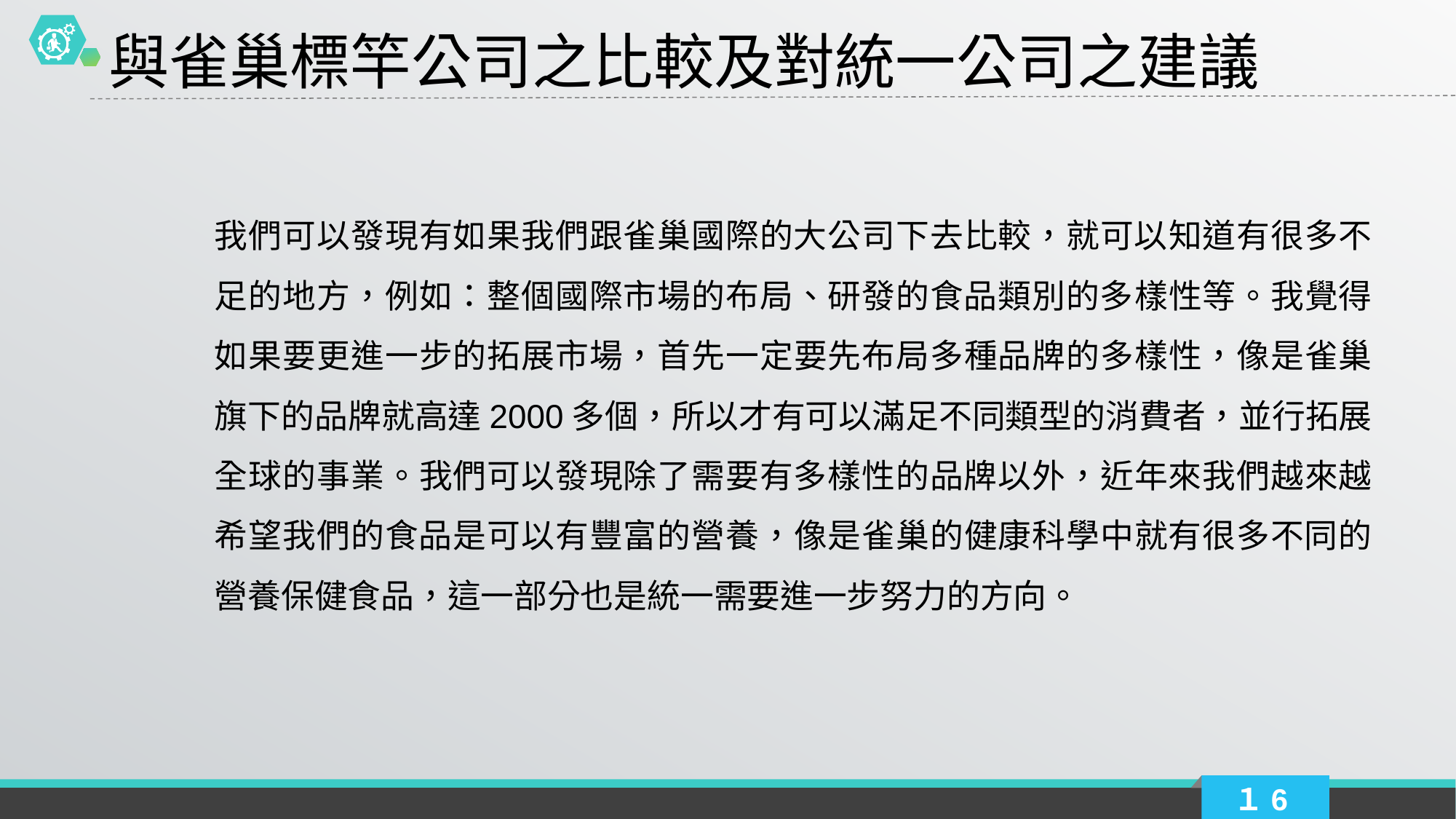

與雀巢標竿公司之比較及對統一公司之建議

我們可以發現有如果我們跟雀巢國際的大公司下去比較，就可以知道有很多不足的地方，例如：整個國際市場的布局、研發的食品類別的多樣性等。我覺得如果要更進一步的拓展市場，首先一定要先布局多種品牌的多樣性，像是雀巢旗下的品牌就高達2000多個，所以才有可以滿足不同類型的消費者，並行拓展全球的事業。我們可以發現除了需要有多樣性的品牌以外，近年來我們越來越希望我們的食品是可以有豐富的營養，像是雀巢的健康科學中就有很多不同的營養保健食品，這一部分也是統一需要進一步努力的方向。

１6